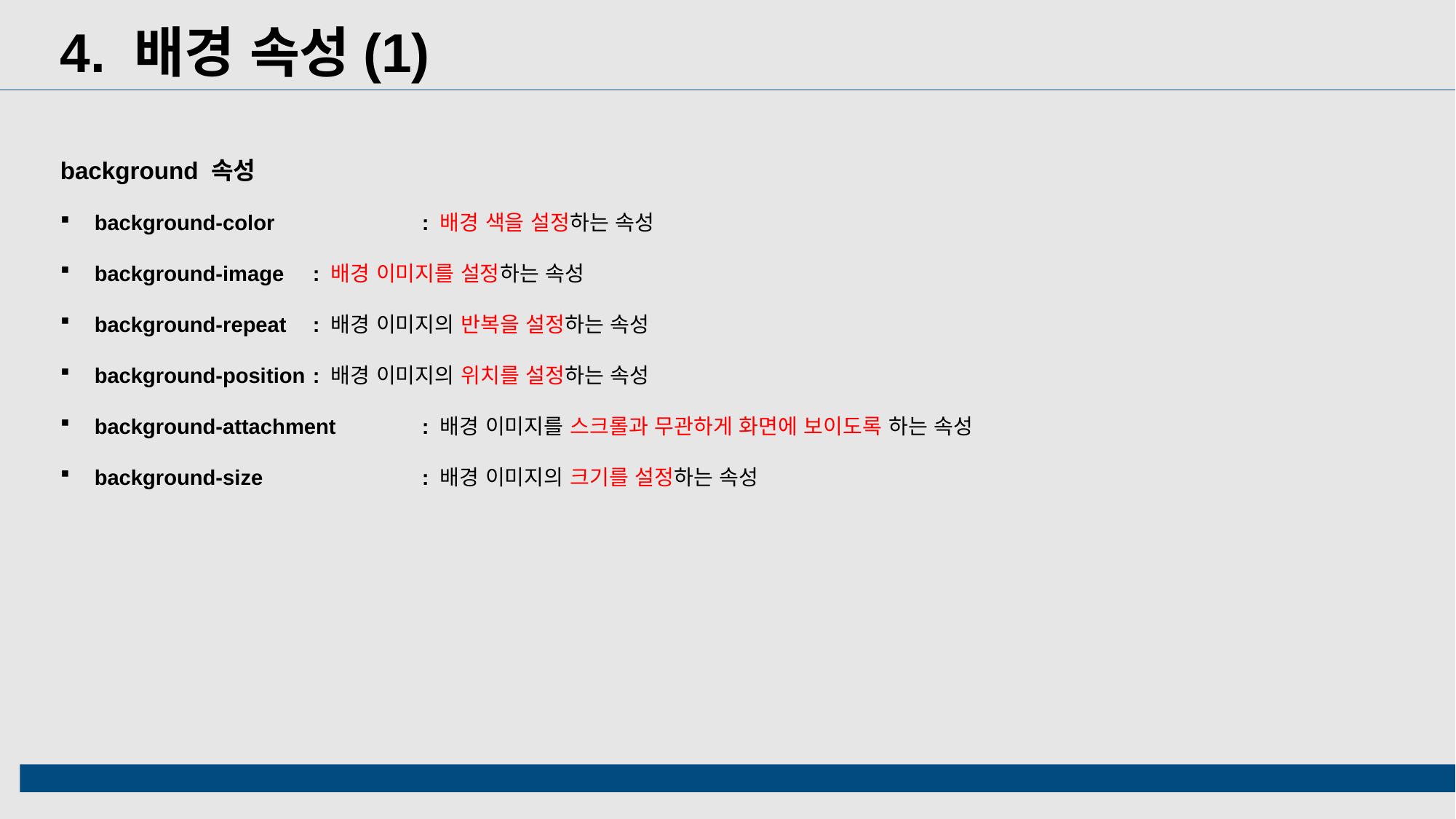

4. 배경 속성(1)
background 속성
background-color		: 배경 색을 설정하는 속성
background-image	: 배경 이미지를 설정하는 속성
background-repeat	: 배경 이미지의 반복을 설정하는 속성
background-position	: 배경 이미지의 위치를 설정하는 속성
background-attachment	: 배경 이미지를 스크롤과 무관하게 화면에 보이도록 하는 속성
background-size		: 배경 이미지의 크기를 설정하는 속성